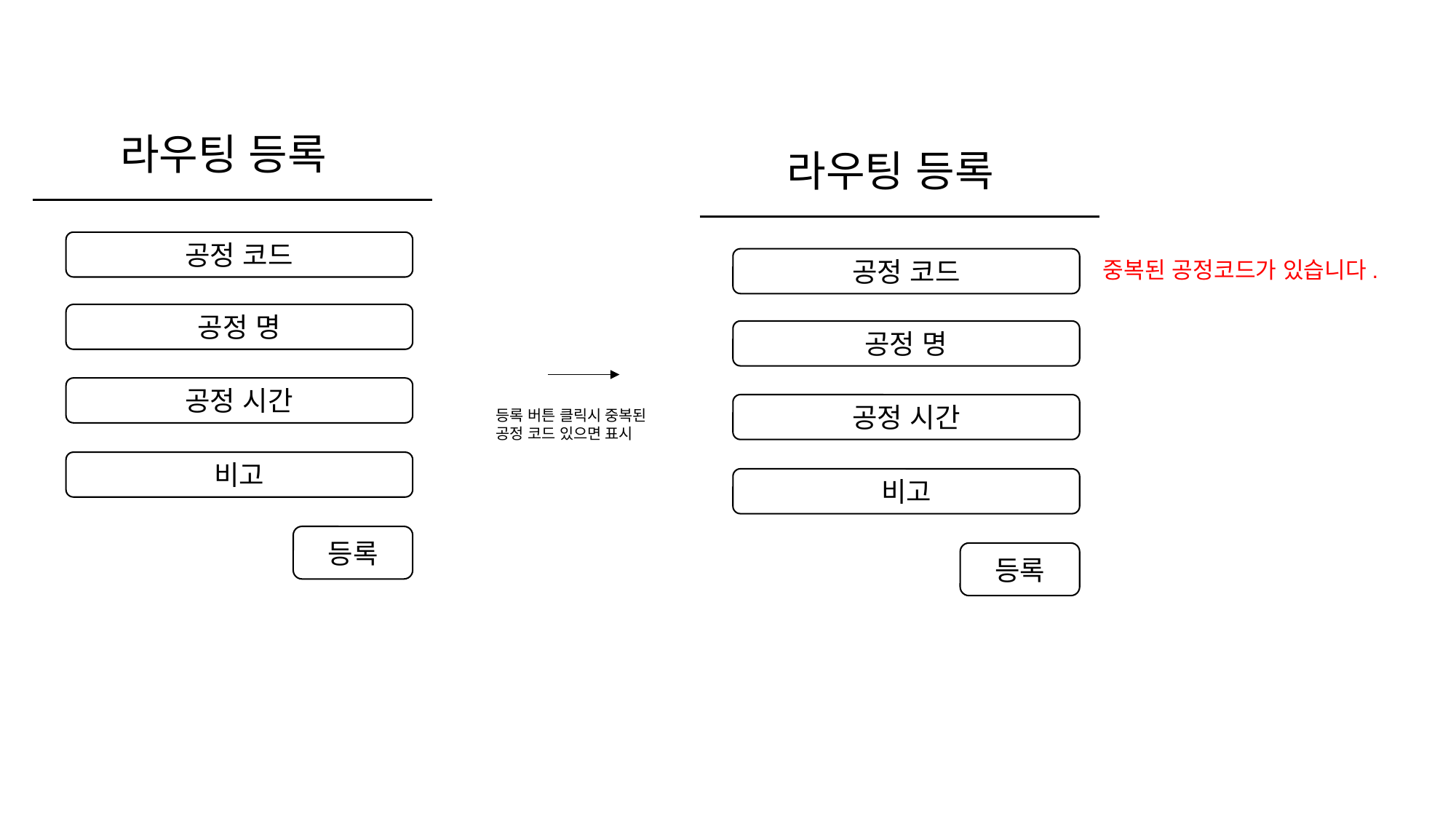

라우팅 등록
라우팅 등록
공정 코드
공정 코드
중복된 공정코드가 있습니다.
공정 명
공정 명
공정 시간
공정 시간
등록 버튼 클릭시 중복된 공정 코드 있으면 표시
비고
비고
등록
등록